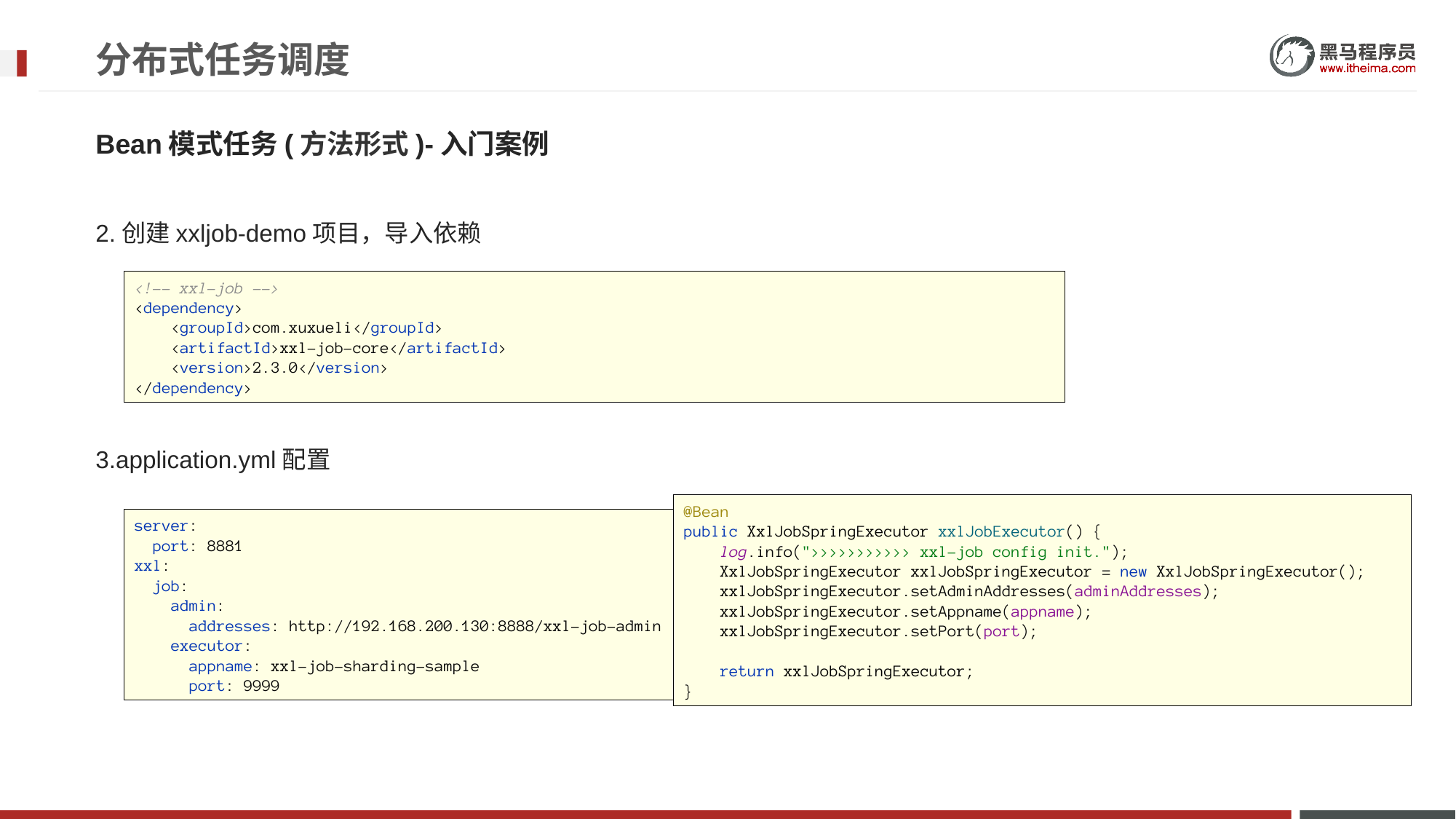

# 分布式任务调度
Bean模式任务(方法形式)-入门案例
2.创建xxljob-demo项目，导入依赖
<!-- xxl-job -->
<dependency>
    <groupId>com.xuxueli</groupId>
    <artifactId>xxl-job-core</artifactId>
    <version>2.3.0</version>
</dependency>
3.application.yml配置
@Bean
public XxlJobSpringExecutor xxlJobExecutor() {
    log.info(">>>>>>>>>>> xxl-job config init.");
    XxlJobSpringExecutor xxlJobSpringExecutor = new XxlJobSpringExecutor();
    xxlJobSpringExecutor.setAdminAddresses(adminAddresses);
    xxlJobSpringExecutor.setAppname(appname);
    xxlJobSpringExecutor.setPort(port);
    return xxlJobSpringExecutor;
}
server:
  port: 8881
xxl:
  job:
    admin:
      addresses: http://192.168.200.130:8888/xxl-job-admin
    executor:
      appname: xxl-job-sharding-sample
      port: 9999